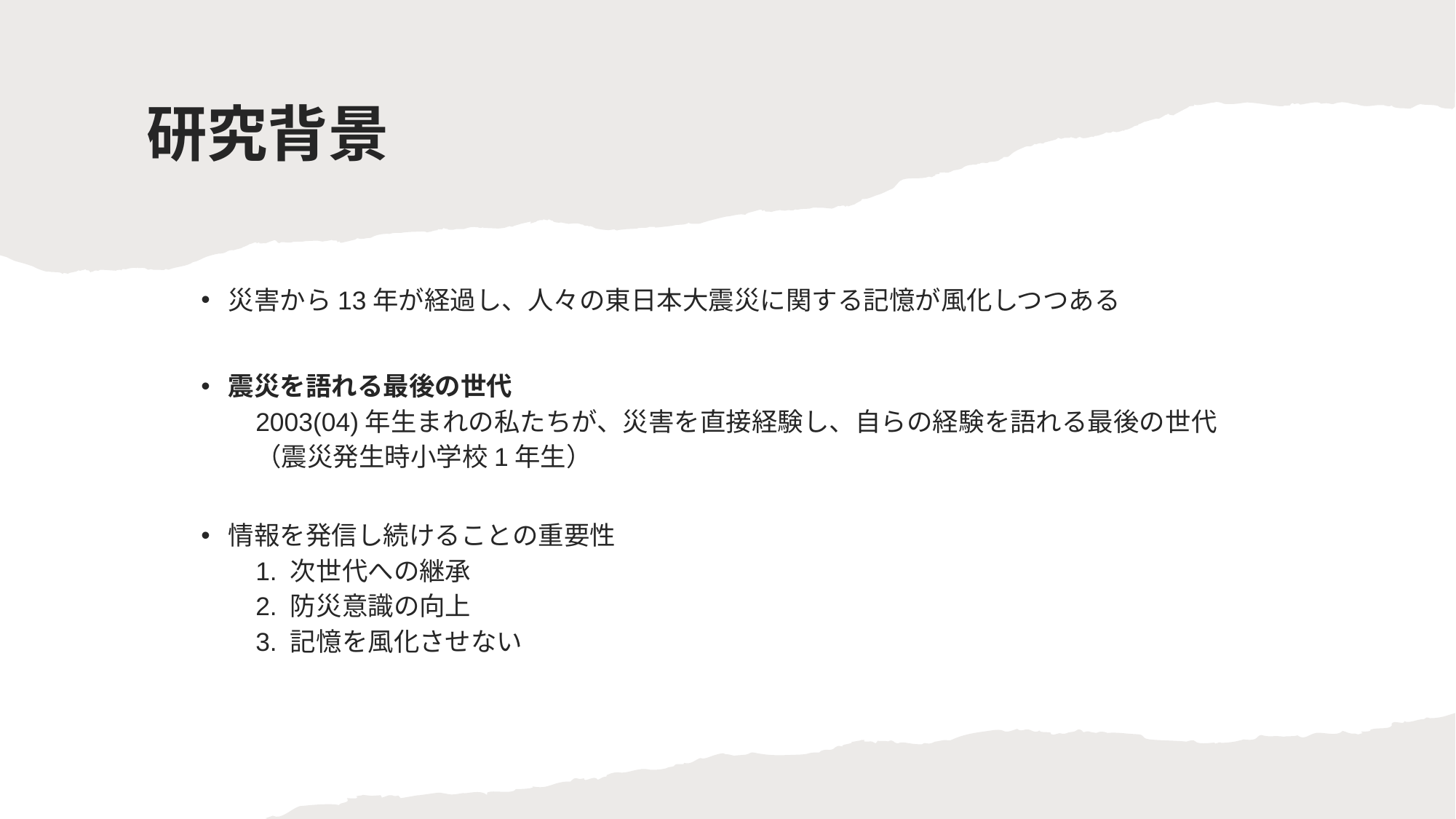

# 研究背景
災害から13年が経過し、人々の東日本大震災に関する記憶が風化しつつある

震災を語れる最後の世代
2003(04)年生まれの私たちが、災害を直接経験し、自らの経験を語れる最後の世代
（震災発生時小学校1年生）

情報を発信し続けることの重要性
1. 次世代への継承
2. 防災意識の向上
3. 記憶を風化させない